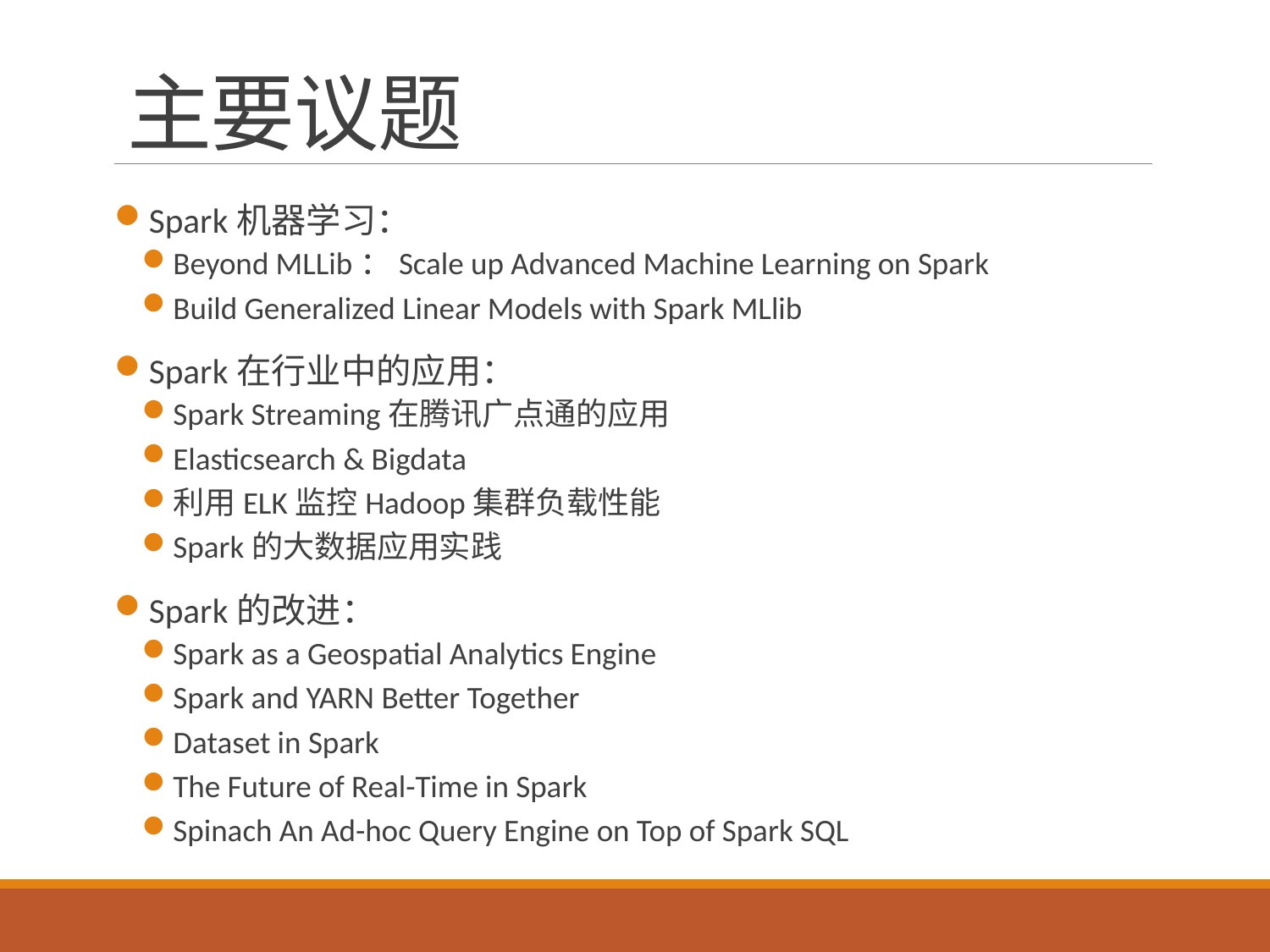

# 主要议题
Spark机器学习：
Beyond MLLib：Scale up Advanced Machine Learning on Spark
Build Generalized Linear Models with Spark MLlib
Spark在行业中的应用：
Spark Streaming在腾讯广点通的应用
Elasticsearch & Bigdata
利用ELK监控Hadoop集群负载性能
Spark的大数据应用实践
Spark的改进：
Spark as a Geospatial Analytics Engine
Spark and YARN Better Together
Dataset in Spark
The Future of Real-Time in Spark
Spinach An Ad-hoc Query Engine on Top of Spark SQL